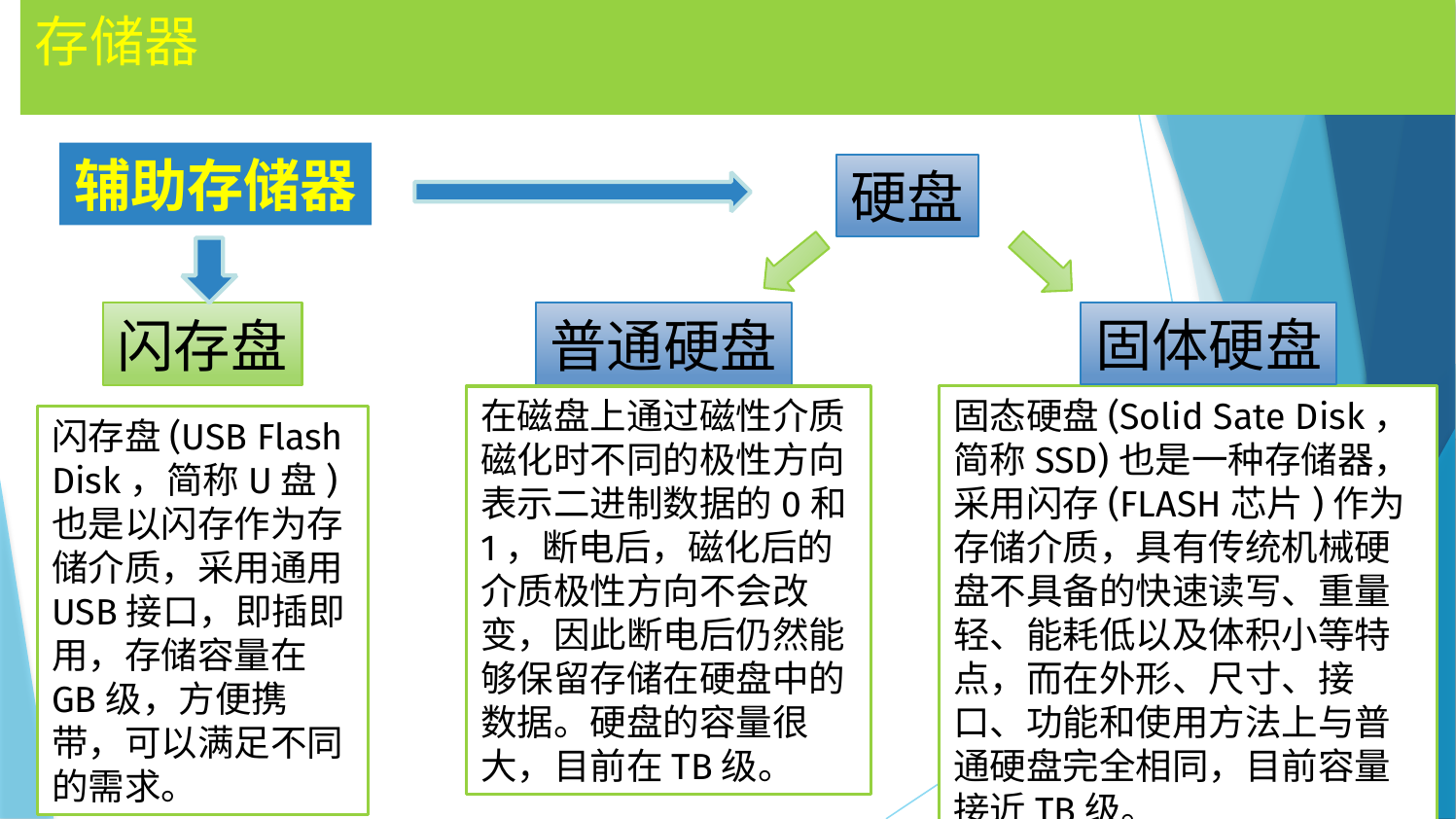

# 存储器
辅助存储器
硬盘

固体硬盘
闪存盘
普通硬盘
固态硬盘(Solid Sate Disk，简称SSD)也是一种存储器，采用闪存(FLASH芯片)作为存储介质，具有传统机械硬盘不具备的快速读写、重量轻、能耗低以及体积小等特点，而在外形、尺寸、接口、功能和使用方法上与普通硬盘完全相同，目前容量接近TB级。
在磁盘上通过磁性介质磁化时不同的极性方向表示二进制数据的0和1，断电后，磁化后的介质极性方向不会改变，因此断电后仍然能够保留存储在硬盘中的数据。硬盘的容量很大，目前在TB级。
闪存盘(USB Flash Disk，简称U盘)也是以闪存作为存储介质，采用通用USB接口，即插即用，存储容量在GB级，方便携带，可以满足不同的需求。